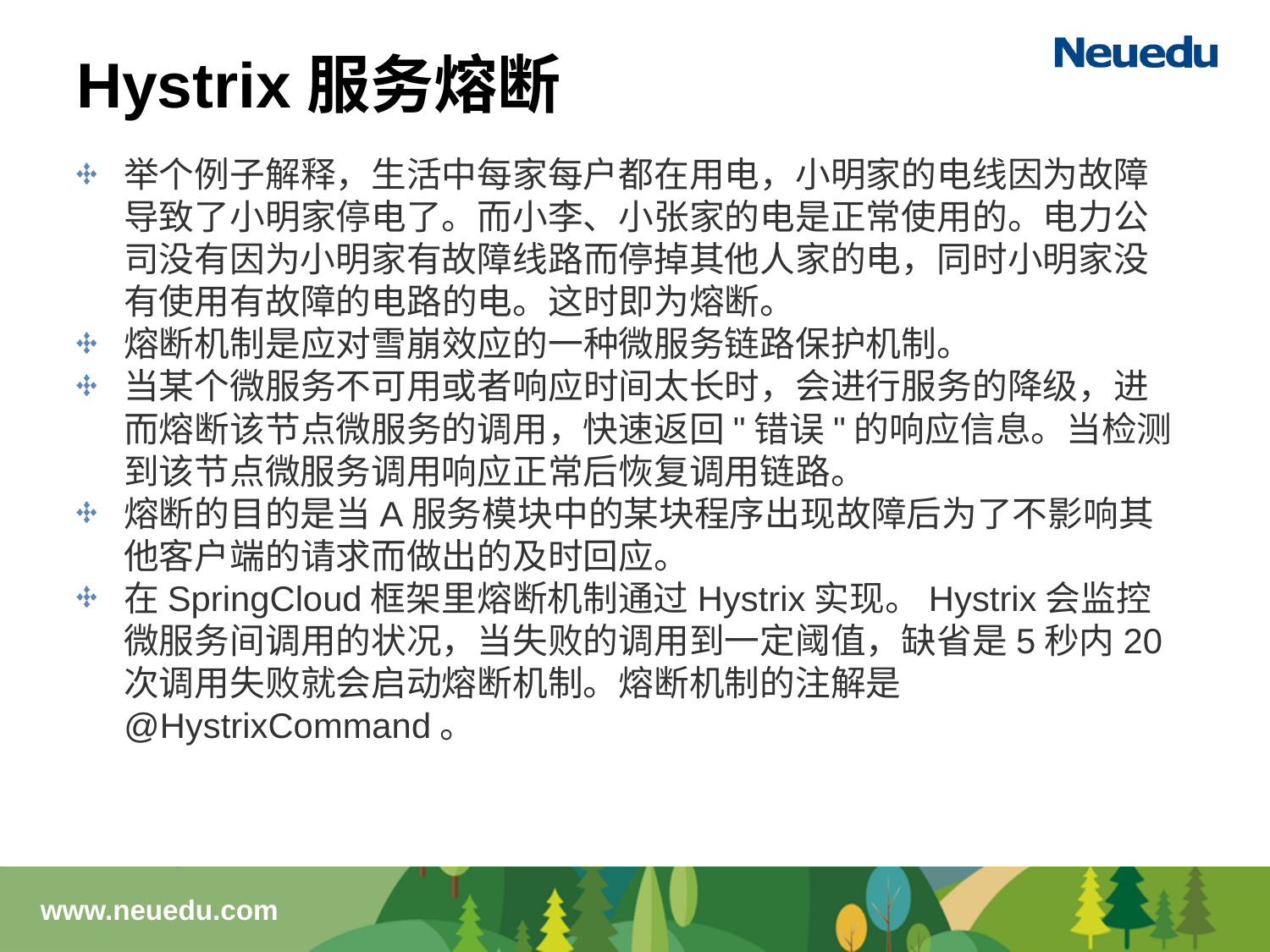

# Hystrix服务熔断
举个例子解释，生活中每家每户都在用电，小明家的电线因为故障导致了小明家停电了。而小李、小张家的电是正常使用的。电力公司没有因为小明家有故障线路而停掉其他人家的电，同时小明家没有使用有故障的电路的电。这时即为熔断。
熔断机制是应对雪崩效应的一种微服务链路保护机制。
当某个微服务不可用或者响应时间太长时，会进行服务的降级，进而熔断该节点微服务的调用，快速返回"错误"的响应信息。当检测到该节点微服务调用响应正常后恢复调用链路。
熔断的目的是当A服务模块中的某块程序出现故障后为了不影响其他客户端的请求而做出的及时回应。
在SpringCloud框架里熔断机制通过Hystrix实现。Hystrix会监控微服务间调用的状况，当失败的调用到一定阈值，缺省是5秒内20次调用失败就会启动熔断机制。熔断机制的注解是@HystrixCommand。